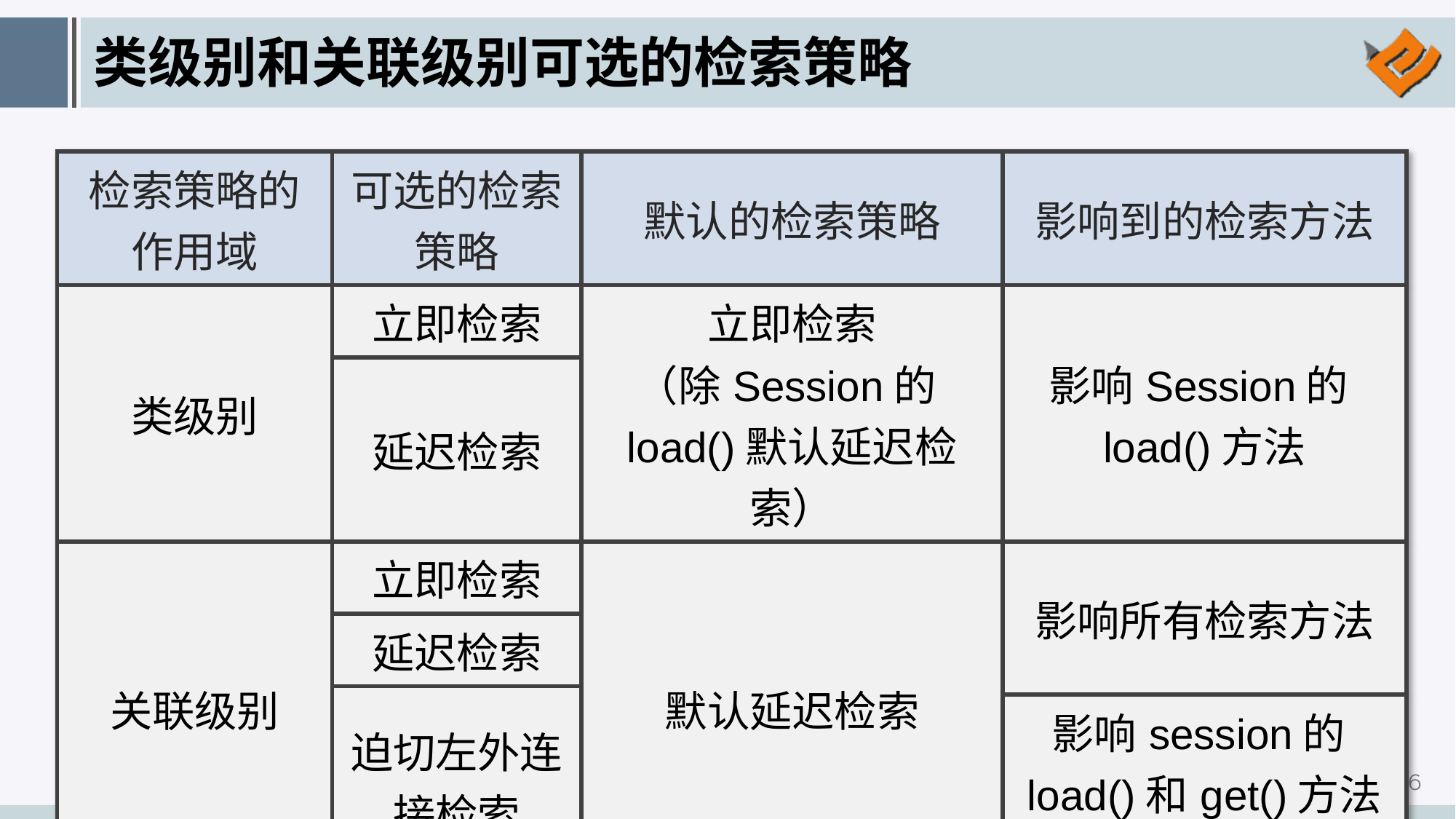

# 类级别和关联级别可选的检索策略
| 检索策略的作用域 | 可选的检索策略 | 默认的检索策略 | 影响到的检索方法 |
| --- | --- | --- | --- |
| 类级别 | 立即检索 | 立即检索 （除Session的load()默认延迟检索） | 影响Session的load()方法 |
|  | 延迟检索 |  |  |
| 关联级别 | 立即检索 | 默认延迟检索 | 影响所有检索方法 |
|  | 延迟检索 |  |  |
|  | 迫切左外连接检索 |  |  |
|  |  |  | 影响session的load()和get()方法 |